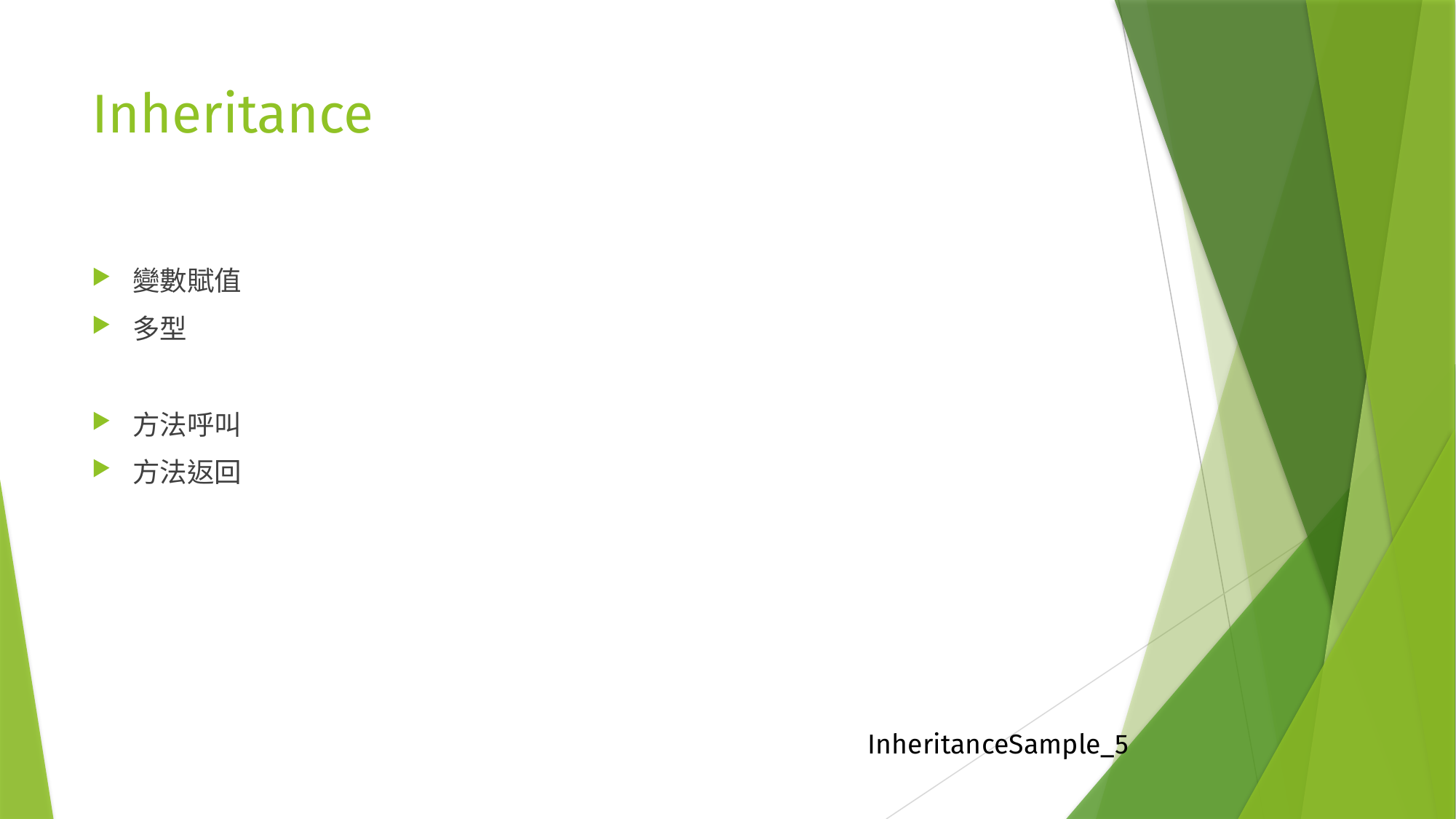

# Inheritance
變數賦值
多型

方法呼叫
方法返回

InheritanceSample_5